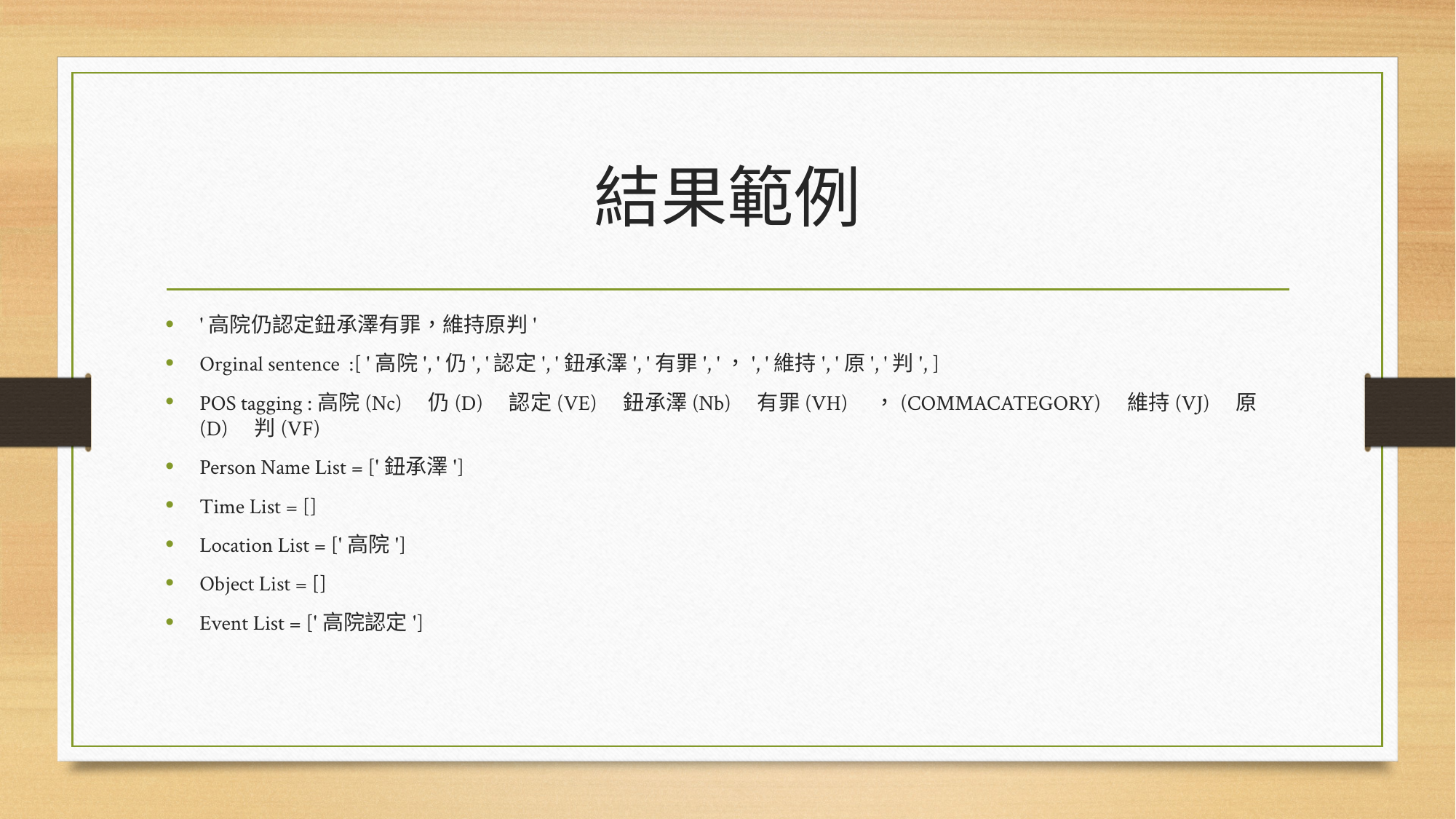

# 結果範例
'高院仍認定鈕承澤有罪，維持原判'
Orginal sentence  :[ '高院', '仍', '認定', '鈕承澤', '有罪', '，', '維持', '原', '判', ]
POS tagging :高院(Nc)　仍(D)　認定(VE)　鈕承澤(Nb)　有罪(VH)　，(COMMACATEGORY)　維持(VJ)　原(D)　判(VF)
Person Name List = ['鈕承澤']
Time List = []
Location List = ['高院']
Object List = []
Event List = ['高院認定']